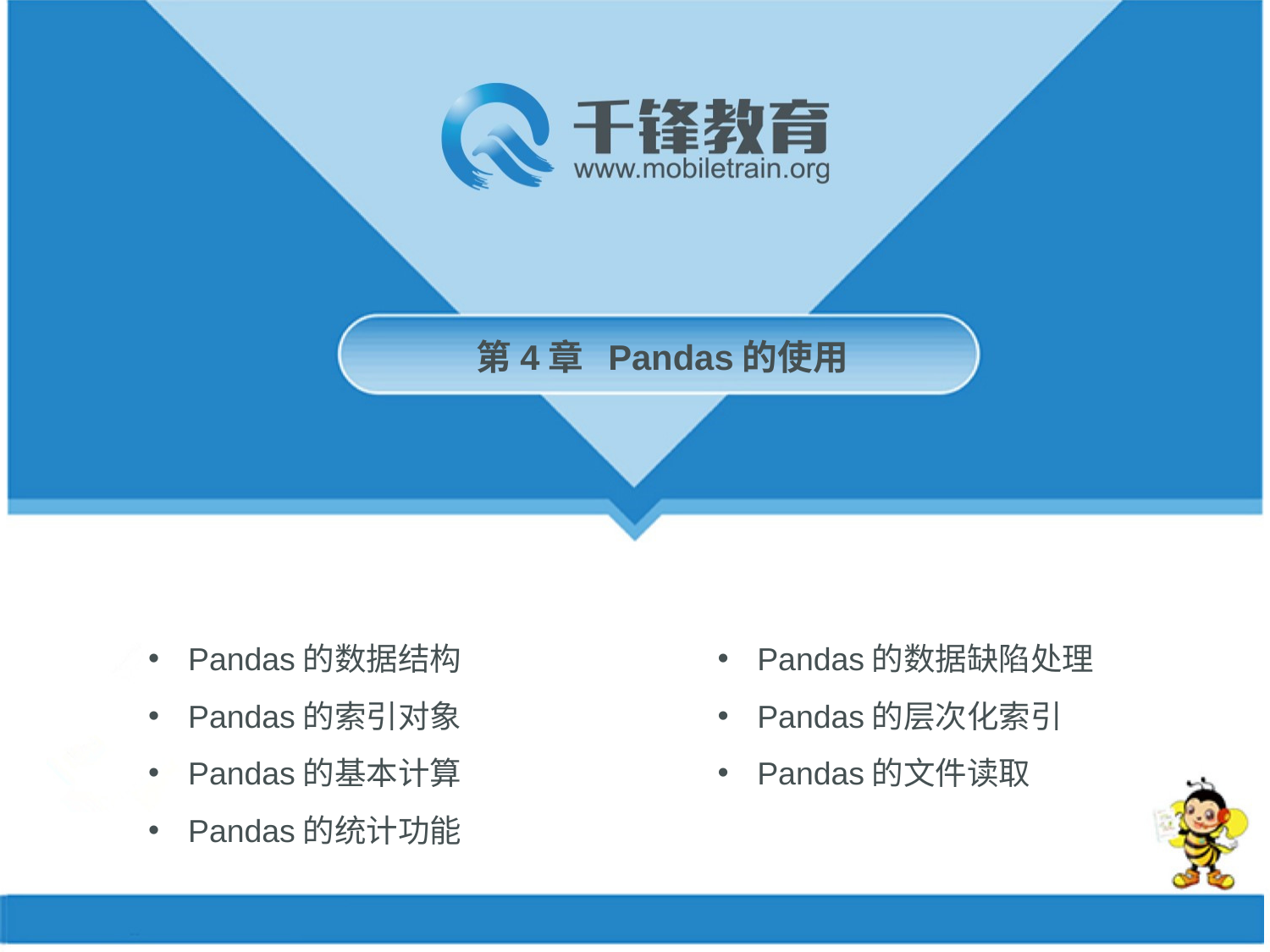

第4章  Pandas的使用

Pandas的数据缺陷处理
Pandas的层次化索引
Pandas的文件读取
Pandas的数据结构
Pandas的索引对象
Pandas的基本计算
Pandas的统计功能